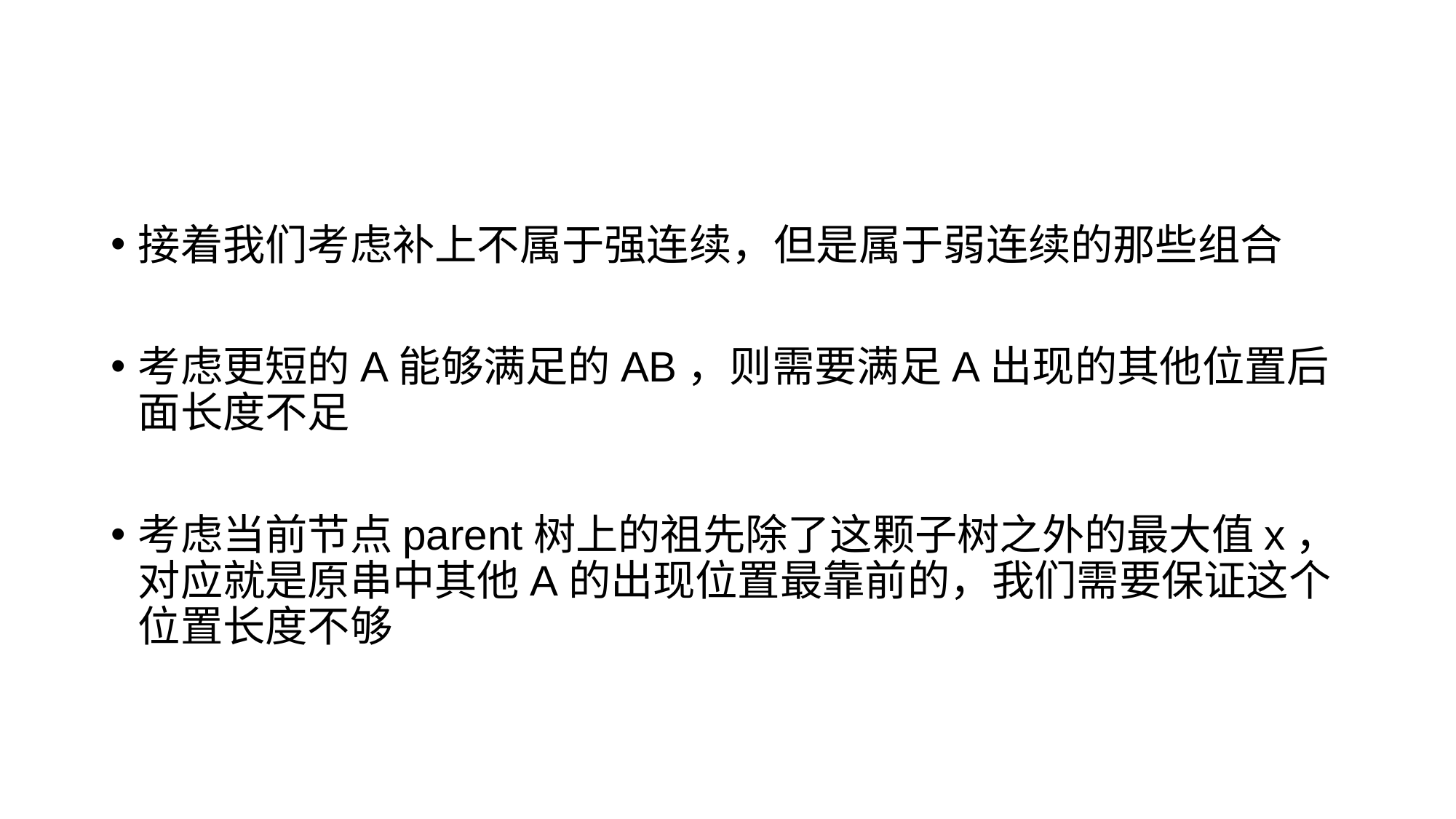

接着我们考虑补上不属于强连续，但是属于弱连续的那些组合

考虑更短的A能够满足的AB，则需要满足A出现的其他位置后面长度不足

考虑当前节点parent树上的祖先除了这颗子树之外的最大值x，对应就是原串中其他A的出现位置最靠前的，我们需要保证这个位置长度不够